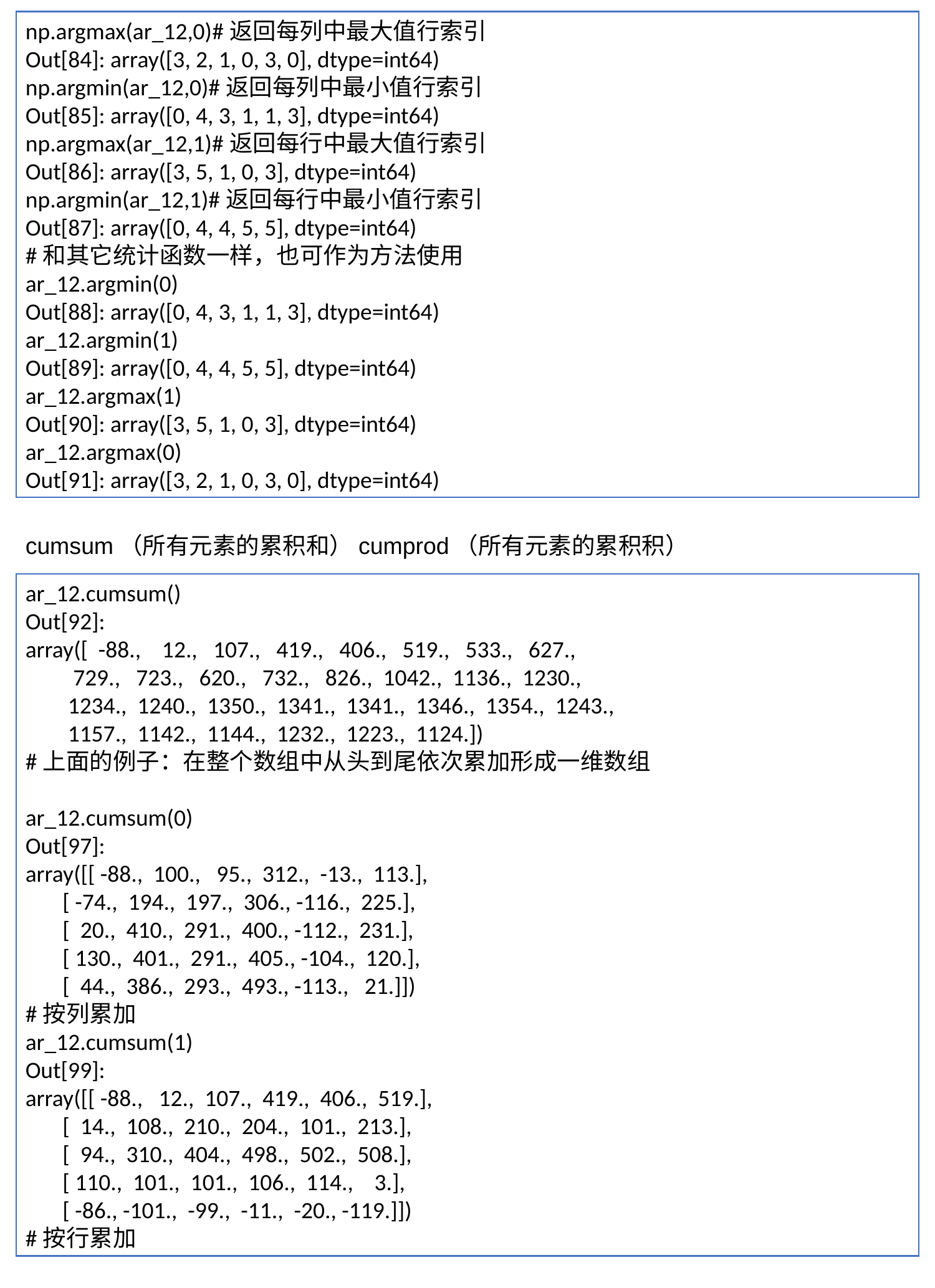

np.argmax(ar_12,0)#返回每列中最大值行索引
Out[84]: array([3, 2, 1, 0, 3, 0], dtype=int64)
np.argmin(ar_12,0)#返回每列中最小值行索引
Out[85]: array([0, 4, 3, 1, 1, 3], dtype=int64)
np.argmax(ar_12,1)#返回每行中最大值行索引
Out[86]: array([3, 5, 1, 0, 3], dtype=int64)
np.argmin(ar_12,1)#返回每行中最小值行索引
Out[87]: array([0, 4, 4, 5, 5], dtype=int64)
#和其它统计函数一样，也可作为方法使用
ar_12.argmin(0)
Out[88]: array([0, 4, 3, 1, 1, 3], dtype=int64)
ar_12.argmin(1)
Out[89]: array([0, 4, 4, 5, 5], dtype=int64)
ar_12.argmax(1)
Out[90]: array([3, 5, 1, 0, 3], dtype=int64)
ar_12.argmax(0)
Out[91]: array([3, 2, 1, 0, 3, 0], dtype=int64)
cumsum（所有元素的累积和）cumprod（所有元素的累积积）
ar_12.cumsum()
Out[92]:
array([  -88.,    12.,   107.,   419.,   406.,   519.,   533.,   627.,
         729.,   723.,   620.,   732.,   826.,  1042.,  1136.,  1230.,
        1234.,  1240.,  1350.,  1341.,  1341.,  1346.,  1354.,  1243.,
        1157.,  1142.,  1144.,  1232.,  1223.,  1124.])
#上面的例子：在整个数组中从头到尾依次累加形成一维数组

ar_12.cumsum(0)
Out[97]:
array([[ -88.,  100.,   95.,  312.,  -13.,  113.],
       [ -74.,  194.,  197.,  306., -116.,  225.],
       [  20.,  410.,  291.,  400., -112.,  231.],
       [ 130.,  401.,  291.,  405., -104.,  120.],
       [  44.,  386.,  293.,  493., -113.,   21.]])
#按列累加
ar_12.cumsum(1)
Out[99]:
array([[ -88.,   12.,  107.,  419.,  406.,  519.],
       [  14.,  108.,  210.,  204.,  101.,  213.],
       [  94.,  310.,  404.,  498.,  502.,  508.],
       [ 110.,  101.,  101.,  106.,  114.,    3.],
       [ -86., -101.,  -99.,  -11.,  -20., -119.]])
#按行累加